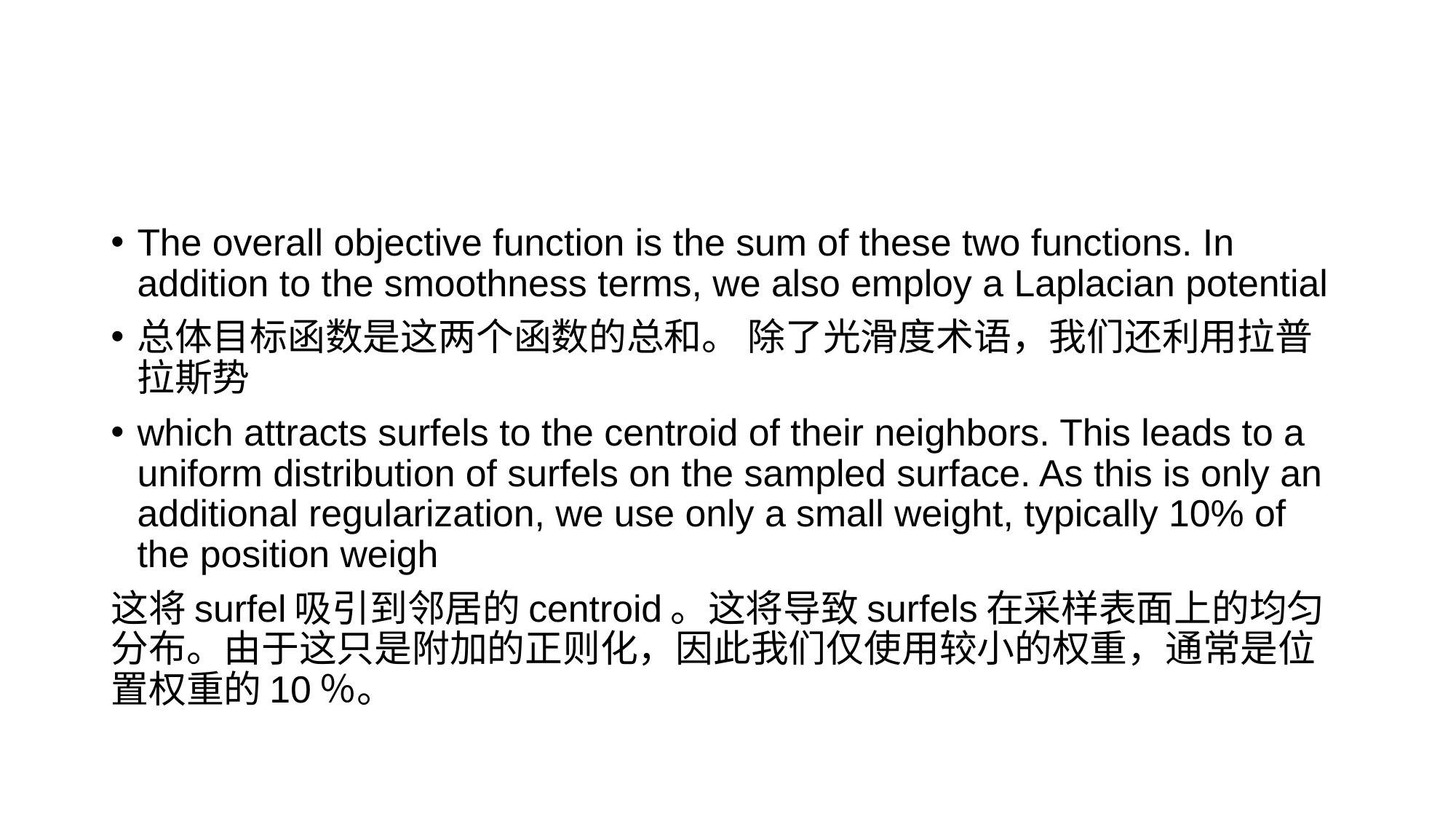

#
The overall objective function is the sum of these two functions. In addition to the smoothness terms, we also employ a Laplacian potential
总体目标函数是这两个函数的总和。 除了光滑度术语，我们还利用拉普拉斯势
which attracts surfels to the centroid of their neighbors. This leads to a uniform distribution of surfels on the sampled surface. As this is only an additional regularization, we use only a small weight, typically 10% of the position weigh
这将surfel吸引到邻居的centroid。这将导致surfels在采样表面上的均匀分布。由于这只是附加的正则化，因此我们仅使用较小的权重，通常是位置权重的10％。